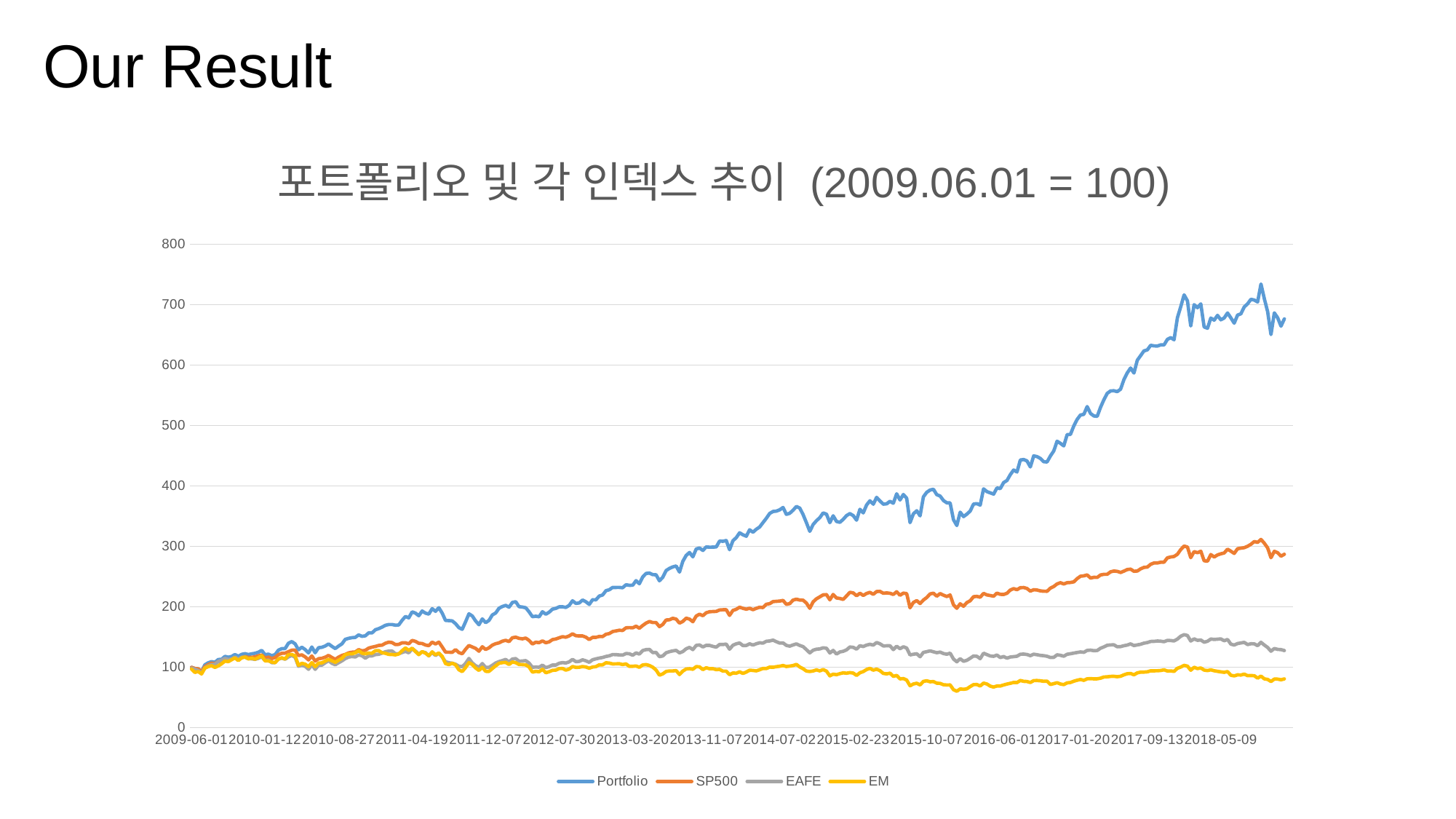

Our Result

### Chart: 포트폴리오 및 각 인덱스 추이 (2009.06.01 = 100)

| Category | Portfolio | SP500 | EAFE | EM |
|---|---|---|---|---|
| 2009-06-01 | 99.58113239318038 | 99.62113239318037 | 98.43685726038667 | 96.80648236415634 |
| 2009-06-10 | 97.5763973279256 | 97.70574615870343 | 96.524064171123 | 91.26335842910008 |
| 2009-06-19 | 97.02236854957734 | 97.19006524942117 | 94.220485396956 | 92.62253969022225 |
| 2009-06-30 | 92.67612364056285 | 92.87518417175332 | 90.55944055944056 | 88.69836352611517 |
| 2009-07-10 | 103.77121804527673 | 100.81035571458642 | 98.78650761003702 | 98.2808060879297 |
| 2009-07-21 | 107.15300060120586 | 104.1359713744475 | 102.11846976552859 | 100.88893194451757 |
| 2009-07-30 | 109.1498339957932 | 106.65123131972217 | 104.09296585767173 | 102.31344344207304 |
| 2009-08-10 | 107.98602577567796 | 105.55672490002105 | 104.6277252159605 | 99.51990232420073 |
| 2009-08-19 | 112.58056051746378 | 109.16649126499685 | 109.15261209378855 | 101.89600215759366 |
| 2009-08-28 | 112.89368490147778 | 109.51378657124816 | 111.47675853558204 | 105.52442740175962 |
| 2009-09-09 | 117.81358262171833 | 113.23931803830772 | 114.35623200329078 | 110.06660106394145 |
| 2009-09-18 | 116.3649573210507 | 111.89223321406018 | 112.4228712464006 | 109.03905851088646 |
| 2009-09-29 | 117.66461993015473 | 113.18669753736054 | 113.47182229535166 | 112.27055482459683 |
| 2009-10-09 | 120.83642699101222 | 115.37571037676277 | 116.63924310983128 | 115.36635099228337 |
| 2009-10-20 | 117.84516384166979 | 112.56577562618394 | 113.41011929247217 | 110.77043190936318 |
| 2009-10-29 | 121.05926067676272 | 115.68090928225635 | 116.3101604278074 | 115.35106275942199 |
| 2009-11-09 | 122.30326457936198 | 117.4700063144601 | 116.65981077745775 | 116.68235658304602 |
| 2009-11-18 | 120.80800472089847 | 116.08082508945483 | 113.92431098313443 | 113.60115911157861 |
| 2009-11-30 | 121.950707721525 | 116.13344559040202 | 113.7597696421225 | 114.82148406297252 |
| 2009-12-09 | 122.81918242175192 | 117.00694590612504 | 112.79308926367742 | 113.11452443864685 |
| 2009-12-18 | 124.65907077631691 | 118.80656703851821 | 114.50020567667617 | 115.84940172197972 |
| 2009-12-30 | 127.6793888659848 | 120.03788676068197 | 117.31797614150545 | 118.74427126052991 |
| 2010-01-12 | 120.4942267807146 | 115.35466217638393 | 110.79802550390775 | 110.32035300145168 |
| 2010-01-22 | 121.43879012805922 | 116.53336139760052 | 111.74413821472635 | 110.37602817329194 |
| 2010-02-02 | 118.86777970462485 | 114.11281835403074 | 107.36322501028376 | 108.39135774633831 |
| 2010-02-11 | 120.68387942016955 | 115.90191538623448 | 107.54833401892218 | 107.23765949410574 |
| 2010-02-23 | 128.12815737296395 | 120.62723637129027 | 113.0810366104483 | 113.6012129146351 |
| 2010-03-05 | 130.5361797640064 | 122.94253841296569 | 115.11723570547092 | 115.37623186642627 |
| 2010-03-16 | 130.69627375088493 | 123.14249631656494 | 113.0604689428218 | 113.40157753130406 |
| 2010-03-25 | 139.58854144813523 | 125.64723216165018 | 116.96832579185511 | 120.76464292199688 |
| 2010-04-06 | 142.26443685150932 | 128.0572511050305 | 119.29247223364861 | 120.76464292199688 |
| 2010-04-15 | 138.53465577088164 | 128.09934750578824 | 116.24845742492792 | 118.85753755304756 |
| 2010-04-26 | 128.7822712614495 | 119.13281414439065 | 101.43973673385429 | 102.99562011560475 |
| 2010-05-06 | 132.8728988632055 | 120.27994106503893 | 102.96174413821463 | 106.30171391900987 |
| 2010-05-17 | 129.13432587483564 | 116.94380130498841 | 101.33689839572183 | 104.90228505740184 |
| 2010-05-27 | 123.50451551922282 | 111.89223321406017 | 96.38009049773746 | 100.73547394937836 |
| 2010-06-09 | 133.30158632756732 | 118.51189223321403 | 104.09296585767163 | 107.44780763438203 |
| 2010-06-18 | 123.74278893066737 | 110.06103978109869 | 96.31838749485797 | 100.72695727662857 |
| 2010-06-29 | 132.1910655884107 | 113.9865291517575 | 102.96174413821461 | 106.78695308026315 |
| 2010-07-09 | 132.80945761452162 | 114.56535466217636 | 103.33196215549147 | 107.06670931962012 |
| 2010-07-20 | 134.95233809113168 | 116.45969269627446 | 107.09584533113934 | 109.9772606409302 |
| 2010-07-29 | 138.3665012231498 | 119.33277204798989 | 110.67461949814881 | 112.83718940464232 |
| 2010-08-09 | 134.36968007507457 | 115.93348768680276 | 106.27313862607971 | 110.5510524268348 |
| 2010-08-18 | 130.72981329036554 | 112.83940223110923 | 103.90785684903324 | 107.9026325489877 |
| 2010-08-27 | 134.88210475273684 | 116.57545779835822 | 107.28095433977778 | 111.45402806949275 |
| 2010-09-08 | 138.40455729712994 | 119.38539254893703 | 110.30440148087197 | 114.43857108055866 |
| 2010-09-17 | 145.96427727409858 | 121.0271521784887 | 114.08473879062105 | 120.50938235733933 |
| 2010-10-01 | 147.6234377595881 | 123.56346032414224 | 116.57754010695176 | 122.02851823578438 |
| 2010-10-12 | 148.71817441895405 | 124.73163544516939 | 117.52365281777035 | 121.94889980283367 |
| 2010-10-21 | 149.16060471388087 | 125.15259945274674 | 116.82435211846965 | 123.64880940763405 |
| 2010-11-01 | 153.31042080530804 | 128.92022732056404 | 120.15631427396121 | 127.25298040848118 |
| 2010-11-10 | 150.93379640441597 | 126.9732687855188 | 118.81941587823928 | 123.09420745167851 |
| 2010-11-19 | 151.81167690411624 | 127.76257629972633 | 114.76758535582051 | 121.90508507425537 |
| 2010-12-01 | 156.6841787792893 | 131.47758366659644 | 118.5314685314684 | 123.27877405609665 |
| 2010-12-10 | 156.6016878081225 | 133.05619869501152 | 118.55203619909489 | 123.04016997727838 |
| 2010-12-21 | 161.77089061708352 | 134.2033256156598 | 120.73220896750294 | 127.13298228421488 |
| 2011-01-03 | 163.69787217825214 | 135.8556093454009 | 121.20526532291223 | 127.42305961363333 |
| 2011-01-12 | 166.19444945506075 | 136.40286255525146 | 123.13862607980238 | 123.70312506655229 |
| 2011-01-24 | 169.15938674774333 | 139.4022311092401 | 125.42163718634288 | 122.95256379440237 |
| 2011-02-07 | 170.48346256811251 | 141.34918964428533 | 126.49115590292043 | 121.10304844628511 |
| 2011-02-16 | 170.50272858542712 | 140.6230267312144 | 126.59399424105287 | 120.89146854072271 |
| 2011-02-28 | 169.40760136347157 | 137.27636287097445 | 122.04853969559835 | 120.28117359418263 |
| 2011-03-10 | 169.76842241101224 | 137.62365817722576 | 122.05882352941158 | 121.68366029751519 |
| 2011-03-21 | 177.45799927411275 | 140.18101452325814 | 124.16700946112694 | 127.11213861441472 |
| 2011-03-30 | 183.79297400674892 | 140.2862555251525 | 126.03866721513764 | 131.6591155952261 |
| 2011-04-08 | 181.54096545232505 | 138.62344769522196 | 123.69395310571764 | 127.72992694646088 |
| 2011-04-19 | 191.4357691393571 | 144.1170279941064 | 130.5224187577127 | 131.33216634620499 |
| 2011-04-29 | 189.37410068698188 | 142.6226057672068 | 126.63512957630587 | 125.77443656336578 |
| 2011-05-12 | 185.03631587038404 | 139.4127552094295 | 121.51378033730958 | 120.64412758660018 |
| 2011-05-23 | 192.8869061229404 | 139.08650810355704 | 125.25709584533097 | 125.70962618824083 |
| 2011-06-02 | 189.29236755482924 | 136.5501999579035 | 123.96133278486204 | 122.9866739964378 |
| 2011-06-14 | 187.7577498944753 | 135.49778993896012 | 118.57260386672135 | 118.9123019531157 |
| 2011-06-23 | 196.712947781875 | 141.3386655440959 | 124.31098313451237 | 125.23584771547499 |
| 2011-07-05 | 192.40119916948137 | 138.29720058934953 | 119.25133689839555 | 120.4498331763139 |
| 2011-07-14 | 198.30601785556215 | 141.38076194485365 | 122.99465240641695 | 123.4439804489617 |
| 2011-07-25 | 189.3162701603169 | 133.28772889917906 | 116.76264911559014 | 117.77154748096977 |
| 2011-08-03 | 177.1775171998741 | 124.79478004630597 | 108.80296174413806 | 105.8117569432246 |
| 2011-08-12 | 177.00205497859048 | 124.72111134497995 | 107.26038667215123 | 104.14501993993481 |
| 2011-08-24 | 176.49812112188644 | 124.41591243948635 | 106.3965446318386 | 106.47550282117012 |
| 2011-09-02 | 171.87679216532007 | 128.97284782151118 | 104.68942821883984 | 103.76961168113051 |
| 2011-09-16 | 165.3004256537001 | 124.0896653336139 | 101.50143973673372 | 95.62378000312798 |
| 2011-09-27 | 162.65477208336392 | 122.15323089875807 | 100.74043603455354 | 92.63225669896865 |
| 2011-10-07 | 175.0591356712705 | 129.50957693117232 | 106.23200329082667 | 99.30781785145354 |
| 2011-10-18 | 188.22278618010273 | 135.8240370448326 | 114.2945290004112 | 107.41315658628918 |
| 2011-10-27 | 184.63272165346547 | 133.28772889917906 | 106.99300699300686 | 104.25850923349012 |
| 2011-11-07 | 176.51763438613395 | 131.00399915807193 | 102.36528177704635 | 98.56783152716862 |
| 2011-11-16 | 170.1509291907147 | 126.33129867396333 | 99.60921431509652 | 94.50317868068744 |
| 2011-11-28 | 179.8078287600452 | 133.7613134077036 | 105.9029206088028 | 99.69695817350565 |
| 2011-12-07 | 173.62442002473793 | 129.2149021258682 | 99.41382147264484 | 93.02746550251688 |
| 2011-12-16 | 177.1892328358417 | 131.9195958745527 | 99.55779514603027 | 92.92818325544907 |
| 2011-12-28 | 186.29229657981 | 136.38181435487263 | 103.02344714109402 | 97.58660351190603 |
| 2012-01-10 | 189.55289909990915 | 138.82340559882127 | 106.8078979843684 | 102.11926305636915 |
| 2012-01-20 | 197.44132302081732 | 140.1494422226899 | 109.15261209378838 | 106.33085453552431 |
| 2012-02-02 | 200.31663343984806 | 142.9383287728899 | 110.81859317153416 | 107.44011829371907 |
| 2012-02-13 | 202.18333314592286 | 144.32750999789513 | 112.75195392842433 | 107.77164780159681 |
| 2012-02-23 | 199.1833771261476 | 142.24373816038727 | 108.47387906211418 | 104.35335122588292 |
| 2012-03-06 | 207.05410557241615 | 148.62134287518415 | 113.38955162484557 | 108.45514244420886 |
| 2012-03-15 | 208.22367771031205 | 149.50536729109658 | 114.10941999177274 | 107.25022332645737 |
| 2012-03-26 | 200.0462219596339 | 147.62155335718793 | 109.70793911970365 | 104.36145584330532 |
| 2012-04-04 | 199.38968823555777 | 146.84276994316983 | 110.11929247223345 | 104.16468665953289 |
| 2012-04-17 | 198.26467550534403 | 148.03199326457585 | 110.7363225010282 | 103.72090811281772 |
| 2012-04-26 | 191.41738790147133 | 144.16964849505365 | 106.62278897572997 | 100.16621358753144 |
| 2012-05-08 | 183.459997033877 | 138.23405598821296 | 99.67091731797598 | 91.65275054689131 |
| 2012-05-17 | 184.27802570162535 | 141.18080404125445 | 100.18510900863826 | 92.97235821183347 |
| 2012-05-29 | 183.33890147463188 | 140.51778572932014 | 99.77375565610843 | 92.31054601259288 |
| 2012-06-08 | 191.63772017391986 | 143.41191328141443 | 103.20855614973246 | 96.42615473909892 |
| 2012-06-19 | 187.510895319204 | 140.38097242685745 | 99.1772932949402 | 90.68742175088992 |
| 2012-06-28 | 190.9015146689869 | 141.74910545148387 | 100.78157136980651 | 92.42045363251688 |
| 2012-07-10 | 195.94949614973393 | 145.53778151968 | 103.51707116412983 | 94.69763319986984 |
| 2012-07-19 | 197.21721528353413 | 146.53757103767626 | 103.47593582887686 | 95.02293041315183 |
| 2012-07-30 | 199.78696523008523 | 148.50557777310038 | 106.43767996709157 | 97.54149706021828 |
| 2012-08-08 | 199.9031752255654 | 150.315723005683 | 107.44549568078963 | 97.73440978617175 |
| 2012-08-20 | 198.80151460719634 | 149.54746369185432 | 106.78733031674192 | 95.0533540948061 |
| 2012-08-29 | 202.18503061628218 | 151.65228372974107 | 108.6795557383791 | 96.83027372519254 |
| 2012-09-10 | 209.7727547255262 | 155.11471269206478 | 112.83422459893029 | 101.01016390984789 |
| 2012-09-19 | 205.4333293970988 | 151.9680067354241 | 109.00863842040295 | 99.53137022163354 |
| 2012-09-28 | 206.18102919409313 | 151.56809092822562 | 109.48169477581223 | 99.71168067493359 |
| 2012-10-11 | 211.03338719393497 | 151.56809092822562 | 112.1349238996296 | 100.90155753262968 |
| 2012-10-22 | 208.13558609143652 | 149.54746369185432 | 110.41752365281758 | 100.17390206965399 |
| 2012-11-02 | 203.74152366045234 | 145.56935382024835 | 107.98025503907837 | 98.15961566217199 |
| 2012-11-13 | 211.51571808469615 | 149.26331298673963 | 112.17605923488257 | 100.16383553516853 |
| 2012-11-23 | 211.38637181619922 | 149.23174068617132 | 113.68778280542966 | 100.78576323700493 |
| 2012-12-04 | 217.65000331787272 | 150.76825931382865 | 114.9321266968324 | 103.81913701870862 |
| 2012-12-13 | 219.36722601047825 | 150.55777731004 | 115.91937474290397 | 103.79509367989002 |
| 2012-12-24 | 226.5281485368473 | 154.38854977899388 | 117.6881941587822 | 107.21231176968706 |
| 2013-01-07 | 228.04346280216552 | 155.483056198695 | 118.75771287535973 | 106.68143829254704 |
| 2013-01-16 | 231.83332082299387 | 158.82972005893492 | 120.81447963800885 | 105.27037251809602 |
| 2013-01-28 | 231.87884157310302 | 159.92422647863606 | 120.60880296174393 | 105.43815316646277 |
| 2013-02-06 | 231.92378129759004 | 160.96611239738996 | 120.17688194158761 | 105.6059338148295 |
| 2013-02-15 | 231.3457838673513 | 160.62934119132808 | 119.86836692719025 | 104.194935390213 |
| 2013-02-27 | 236.26487482053517 | 165.03893917070084 | 122.50102838338113 | 105.33445621471296 |
| 2013-03-11 | 235.42512693805514 | 165.3967585771416 | 122.15137803373078 | 101.19650393178789 |
| 2013-03-20 | 235.53593300653796 | 165.05998737107973 | 119.64212258329886 | 101.38545509724786 |
| 2013-04-01 | 243.1250773086082 | 167.83834982109025 | 123.58083093377189 | 101.82683194612396 |
| 2013-04-10 | 237.98177757934332 | 164.35487265838765 | 121.55491567256252 | 99.73600722676912 |
| 2013-04-19 | 249.25120130500954 | 168.85918753946532 | 127.39613327848598 | 103.53744894365914 |
| 2013-04-30 | 255.0235453301462 | 172.8372974110713 | 128.9387083504728 | 104.20282616891103 |
| 2013-05-10 | 255.6586308434068 | 175.53146705956635 | 129.35006170300264 | 102.72322365580499 |
| 2013-05-22 | 253.07320304089066 | 173.82656282887808 | 124.02303578774143 | 99.89778220150755 |
| 2013-06-03 | 252.81875392372294 | 173.72132182698374 | 124.3521184697653 | 95.22054502782655 |
| 2013-06-13 | 242.86953417201994 | 166.9543254051778 | 117.29740847387885 | 86.67277986707487 |
| 2013-06-24 | 248.6923726708361 | 170.6167122711008 | 118.40806252570935 | 88.81768900162461 |
| 2013-07-03 | 259.79303340984285 | 178.01515470427276 | 123.77622377622353 | 92.79123075665409 |
| 2013-07-15 | 263.41007940644033 | 178.35192591033464 | 125.58617852735476 | 93.60949557814133 |
| 2013-07-24 | 265.85720477204694 | 180.86718585560934 | 126.8408062525707 | 93.65664213849297 |
| 2013-08-02 | 267.3954906847438 | 179.5201010313618 | 127.66351295763033 | 94.26586723121272 |
| 2013-08-13 | 257.27178266155283 | 172.79520101031358 | 123.5705470999586 | 87.66687799792075 |
| 2013-08-27 | 274.9560960909577 | 175.63670806146067 | 125.73015220074018 | 93.41264961404464 |
| 2013-09-06 | 284.7939244563267 | 181.00399915807193 | 130.3167420814477 | 96.91028193164252 |
| 2013-09-17 | 289.6737532836335 | 179.52010103136178 | 132.6408885232412 | 97.35162789441844 |
| 2013-09-26 | 282.493498662963 | 175.1420753525573 | 128.9592760180993 | 96.48052505715279 |
| 2013-10-08 | 295.4814361537283 | 184.51904862134282 | 135.91114767585327 | 100.84463756464459 |
| 2013-10-18 | 297.10794341027037 | 187.58156177646805 | 136.7544220485394 | 100.43784570336608 |
| 2013-10-29 | 293.10522731916114 | 185.12944643232996 | 133.36075689016837 | 95.84814051183044 |
| 2013-11-07 | 298.9574411462758 | 189.98105661965897 | 136.11682435211821 | 98.94001601221206 |
| 2013-11-18 | 298.43195726445674 | 191.68596085034724 | 135.97285067873275 | 97.27606774673951 |
| 2013-11-27 | 298.5836791602874 | 191.94906335508307 | 134.30686960098697 | 97.46135549482854 |
| 2013-12-09 | 298.9226229580178 | 192.2437381603872 | 133.0728095433975 | 95.80946811356026 |
| 2013-12-18 | 308.6466636653743 | 194.56956430225208 | 137.49485808309308 | 96.22522761839248 |
| 2013-12-30 | 308.24593087296097 | 194.93790780888224 | 137.41258741258713 | 93.33393073688629 |
| 2014-01-10 | 309.5065649162211 | 195.10629341191319 | 138.07075277663483 | 93.31074794236643 |
| 2014-01-22 | 294.32397154887536 | 185.61355504104392 | 129.6380090497735 | 87.39564506170929 |
| 2014-02-04 | 309.1073140956496 | 193.75920858766568 | 136.24023035787715 | 90.34006189380362 |
| 2014-02-13 | 314.25738540105436 | 195.69564302252147 | 138.60551213492363 | 89.87654182251678 |
| 2014-02-25 | 322.28254190785276 | 199.20016838560295 | 139.92184286301907 | 92.23403292702947 |
| 2014-03-06 | 319.05475829582184 | 197.284782151126 | 135.6232003290824 | 89.48148653661644 |
| 2014-03-17 | 316.59541219072565 | 195.84298042517355 | 135.80830933772083 | 91.79140962264941 |
| 2014-03-26 | 327.26078956771914 | 197.3900231530203 | 138.54380913204415 | 94.90298283019683 |
| 2014-04-04 | 323.2912536830662 | 195.0747211113449 | 136.48704236939503 | 94.46436529826452 |
| 2014-04-15 | 328.13159995362537 | 197.27425805093654 | 138.62607980255012 | 93.79325638262277 |
| 2014-04-25 | 331.8940133523814 | 199.12649968427692 | 140.3126285479224 | 95.59610609684904 |
| 2014-05-09 | 339.1645177392578 | 198.56872237423693 | 139.69559851912769 | 97.77333603143332 |
| 2014-05-20 | 346.36754915268676 | 204.03073037255305 | 142.76018099547485 | 97.68142220202655 |
| 2014-05-30 | 354.3484924245027 | 204.93580298884433 | 143.29494035376365 | 100.01197230732842 |
| 2014-06-12 | 357.60985654314567 | 208.48242475268353 | 144.71410941999153 | 99.73588680751521 |
| 2014-06-23 | 358.1708400818602 | 208.89286466007144 | 142.08144796380066 | 100.71279868285079 |
| 2014-07-02 | 360.36180129816046 | 209.27173226689106 | 139.79843685726016 | 101.4642168055128 |
| 2014-07-14 | 364.1754443284123 | 210.37676278678165 | 140.00411353352504 | 102.66564743346012 |
| 2014-07-23 | 352.8075593579695 | 203.89391707009042 | 136.01398601398577 | 101.03455453279236 |
| 2014-08-01 | 354.5967347388895 | 205.0094716901704 | 134.67708761826387 | 101.62726626967245 |
| 2014-08-12 | 359.7097077300014 | 210.9661123973899 | 136.71328671328646 | 102.60379642600672 |
| 2014-08-22 | 365.87782491942295 | 212.4289623237212 | 138.44097079391173 | 104.47218499629162 |
| 2014-09-03 | 363.2481811457118 | 210.98716059776876 | 135.78774167009436 | 100.20168462763755 |
| 2014-09-12 | 352.53649912236074 | 210.7766785939801 | 133.95721925133665 | 97.30581827209258 |
| 2014-09-23 | 339.02833215811586 | 205.93559250684055 | 128.91814068284634 | 93.43070261649738 |
| 2014-10-02 | 324.70301293290305 | 197.31635445169428 | 123.59111476758515 | 92.7639973074722 |
| 2014-10-15 | 336.0394493589875 | 208.0404125447273 | 127.99259563965424 | 93.62334199242683 |
| 2014-10-24 | 342.2865062818686 | 213.03936013470837 | 129.65857671740005 | 95.45821628577745 |
| 2014-11-04 | 347.32370969161946 | 216.25973479267512 | 130.13163307280934 | 93.73950387576589 |
| 2014-11-13 | 355.2036480453676 | 219.6169227531045 | 131.94158782394058 | 95.9443532185316 |
| 2014-11-24 | 353.127769266405 | 220.00631446011354 | 131.26285479226635 | 93.29745089585238 |
| 2014-12-04 | 339.08438210960725 | 211.3449800042095 | 123.34430275606728 | 85.47122916153504 |
| 2014-12-15 | 350.4538392693001 | 220.2588928646599 | 127.68408062525691 | 88.35596509846233 |
| 2014-12-24 | 341.05373260024044 | 214.43906545990302 | 121.61661867544204 | 87.51209036726897 |
| 2015-01-07 | 339.6452221948712 | 213.63923384550606 | 125.03085150143956 | 89.1741331065815 |
| 2015-01-16 | 344.588216984147 | 212.08166701746987 | 126.20320855614955 | 90.57442482784634 |
| 2015-01-28 | 350.7490679337236 | 217.79625342033242 | 128.54792266556953 | 89.89204593662701 |
| 2015-02-06 | 354.1336995472763 | 223.81603872868857 | 133.27848621966248 | 90.87447266817485 |
| 2015-02-23 | 350.73517712571936 | 222.80572511050295 | 132.74372686137374 | 90.12344396843787 |
| 2015-03-04 | 343.2392352987962 | 218.13302462639436 | 129.76141505553252 | 86.28790314158267 |
| 2015-03-13 | 361.2201318240912 | 222.2374237002735 | 135.43809132044404 | 90.69209244960201 |
| 2015-03-24 | 355.24261517108624 | 218.64870553567658 | 134.08062525709565 | 92.62732623611147 |
| 2015-04-02 | 368.35544359836064 | 221.87960429383278 | 136.42533936651563 | 96.04514910984001 |
| 2015-04-14 | 375.3238477038659 | 223.75289412755197 | 137.82394076511704 | 97.95769842834677 |
| 2015-04-23 | 369.6306257336187 | 220.44832666806974 | 136.46647470176862 | 94.95356990848713 |
| 2015-05-06 | 380.9036913079426 | 225.12102715217833 | 140.72398190045232 | 96.62598504476638 |
| 2015-05-15 | 375.01424772985837 | 225.38412965691418 | 138.6466474701767 | 94.14545108117362 |
| 2015-05-27 | 369.66349345139736 | 222.25847190065235 | 134.98560263266128 | 89.5449752866311 |
| 2015-06-05 | 370.2496097620032 | 222.7952010103135 | 135.29411764705867 | 88.84751442384578 |
| 2015-06-16 | 374.475664855538 | 222.17427909913692 | 135.27354997943218 | 89.97160850363149 |
| 2015-06-25 | 371.1506984250777 | 220.29046516522826 | 128.97984368572588 | 84.7277919933122 |
| 2015-07-07 | 386.81172500065884 | 224.74215954535876 | 134.512546277252 | 86.29965517896498 |
| 2015-07-16 | 376.58594814018954 | 218.89075984003358 | 130.44014808720675 | 80.48463440920524 |
| 2015-07-27 | 385.7043278544715 | 222.46895390444104 | 133.68983957219234 | 81.09969165905726 |
| 2015-08-05 | 379.5004220887508 | 221.66912229004407 | 131.63307280954322 | 78.56603959765694 |
| 2015-08-14 | 339.0797407838778 | 198.14775836665953 | 120.11517893870818 | 69.12919814535324 |
| 2015-08-25 | 353.6776153543866 | 207.01957482635223 | 121.26696832579171 | 72.07131010988535 |
| 2015-09-03 | 358.7682212778003 | 210.08208798147746 | 122.15137803373082 | 73.35333756514567 |
| 2015-09-15 | 350.429227119102 | 205.28309829509564 | 117.15343480049347 | 70.50685757339687 |
| 2015-09-24 | 381.8841301208317 | 211.01873289833705 | 124.35211846976537 | 76.39735428288755 |
| 2015-10-07 | 389.3115412380264 | 215.2073247737317 | 125.56561085972834 | 77.35551508074987 |
| 2015-10-19 | 393.1202579895011 | 221.12186908019348 | 126.88194158782376 | 75.72651447859405 |
| 2015-10-28 | 394.35985096236016 | 222.3110924015995 | 125.33936651583693 | 76.06975080484264 |
| 2015-11-06 | 385.4464371629832 | 217.37528941275505 | 123.8173591114766 | 73.36970978184883 |
| 2015-11-17 | 383.2108026005165 | 221.7533150915595 | 124.84574249280115 | 73.04544765847588 |
| 2015-11-27 | 375.7455152534476 | 219.03809724268558 | 122.50102838338115 | 70.85075894278876 |
| 2015-12-08 | 371.8942690520089 | 216.88065670385166 | 121.28753599341817 | 70.4398418426932 |
| 2015-12-17 | 371.82770043193193 | 219.43801304988406 | 123.15919374742889 | 70.52574408884283 |
| 2015-12-29 | 344.0740928341518 | 203.14670595664055 | 113.45125462772506 | 62.63642356365025 |
| 2016-01-11 | 334.29319094797523 | 197.45316775415688 | 108.84409707939106 | 60.118598356930875 |
| 2016-01-21 | 356.45715955752087 | 204.79898968638165 | 113.98601398601386 | 63.93060987758171 |
| 2016-02-01 | 349.11582727406244 | 200.66301831193417 | 109.70999588646634 | 63.26933229793371 |
| 2016-02-16 | 353.1701139192449 | 206.79856872237406 | 111.25051419169054 | 64.0820806377293 |
| 2016-02-25 | 358.20507960440193 | 209.829509576931 | 114.64417935006158 | 67.76267204349767 |
| 2016-03-08 | 369.9073580806879 | 216.59650599873694 | 118.46976552858892 | 71.04570844383257 |
| 2016-03-17 | 370.5681911684372 | 217.07009050726145 | 117.85273549979418 | 71.21321969274229 |
| 2016-03-29 | 368.1023406659091 | 215.7124815828245 | 113.94487865076086 | 68.78228991353255 |
| 2016-04-07 | 395.07406641157587 | 222.00589349610593 | 123.03578774166994 | 73.56154715369576 |
| 2016-04-19 | 390.47742319223846 | 219.51168175121015 | 120.69107363224994 | 72.02812752570905 |
| 2016-04-28 | 388.43043637760644 | 218.4487476320773 | 118.42863019333592 | 68.55241515041688 |
| 2016-05-11 | 386.3476019037398 | 217.3647653125656 | 117.87330316742067 | 66.97747608766281 |
| 2016-05-20 | 396.4819516998926 | 222.44790570406212 | 119.97120526532277 | 68.77838103382655 |
| 2016-06-01 | 395.4477446995975 | 220.50094716901688 | 115.83710407239805 | 68.6951646018437 |
| 2016-06-13 | 405.42025262216146 | 220.23784466428103 | 117.48251748251734 | 70.47630027802586 |
| 2016-06-22 | 408.86147568982864 | 222.19532729951567 | 114.8087206910735 | 72.0000023595629 |
| 2016-07-01 | 418.4387221890229 | 227.48894969480085 | 116.74208144796366 | 73.16392752533008 |
| 2016-07-13 | 426.27864515192897 | 229.92001683856006 | 117.31797614150543 | 74.60808622822096 |
| 2016-07-22 | 422.908165835356 | 228.19406440749293 | 117.99670917317961 | 74.4209421992204 |
| 2016-08-02 | 442.82501883332907 | 231.41443906545965 | 121.26696832579171 | 77.86305914304398 |
| 2016-08-11 | 443.5665254218531 | 231.75121027152153 | 121.55491567256259 | 76.45119853070734 |
| 2016-08-23 | 441.2649013374382 | 230.13049884234871 | 120.8350473056354 | 76.16043059280192 |
| 2016-09-01 | 431.296773968008 | 225.71037676278655 | 118.92225421637173 | 74.51166190386532 |
| 2016-09-13 | 449.60633352940005 | 228.12039570616687 | 121.32867132867118 | 77.641904546995 |
| 2016-09-27 | 448.36864254562846 | 227.58366659650576 | 120.48539695598502 | 77.80670561793582 |
| 2016-10-07 | 445.39023073052186 | 226.1629130709322 | 119.43644590703398 | 77.39162583336429 |
| 2016-10-18 | 439.89578564517547 | 225.61565986108164 | 118.90168654874522 | 76.53589318526073 |
| 2016-10-27 | 439.59671068226214 | 225.55251525994504 | 117.95557383792662 | 76.8442569773045 |
| 2016-11-07 | 449.5123978311207 | 230.73037255314648 | 115.98107774578347 | 71.2414912668555 |
| 2016-11-16 | 457.8215114396751 | 233.4561145022098 | 116.18675442204838 | 72.63048897734237 |
| 2016-11-28 | 473.9531105226221 | 237.70785097874105 | 120.36199095022609 | 74.25564632738788 |
| 2016-12-07 | 470.46273580759697 | 239.66533361397572 | 119.55985191279294 | 72.03748335032508 |
| 2016-12-16 | 466.22542691674784 | 237.60260997684674 | 118.0378445084326 | 71.08224430906968 |
| 2016-12-28 | 484.7915744061485 | 239.73900231530178 | 121.2875359934182 | 73.89640846637782 |
| 2017-01-10 | 485.236101465244 | 240.05472532098477 | 122.15137803373082 | 74.50511034830845 |
| 2017-01-20 | 499.21244669506984 | 241.13870764049642 | 123.20032908268188 | 76.68942861544969 |
| 2017-02-02 | 510.0589237411987 | 246.47442643653935 | 124.18757712875346 | 78.32963027076185 |
| 2017-02-13 | 517.3269840295133 | 250.44201220795588 | 125.11312217194556 | 79.53655831807713 |
| 2017-02-23 | 518.424403323802 | 251.0734582193219 | 124.49609214315083 | 78.10178118763339 |
| 2017-03-07 | 531.2512234249984 | 252.6625973479264 | 127.66351295763047 | 80.68806362837657 |
| 2017-03-16 | 519.9082928547065 | 247.3689749526412 | 128.13656931303976 | 80.97260591824994 |
| 2017-03-27 | 515.7890001992328 | 248.66343927594156 | 127.21102426984767 | 80.58321601380884 |
| 2017-04-05 | 515.1024341334182 | 248.43190907177402 | 127.45783628136556 | 80.6647161058582 |
| 2017-04-17 | 530.036173851269 | 252.52578404546375 | 131.24228712463994 | 81.67176624450812 |
| 2017-04-26 | 542.5284846024158 | 253.5676699642177 | 133.4430275606745 | 83.66133424072025 |
| 2017-05-11 | 553.1029735230765 | 253.63081456535434 | 136.13739201974485 | 83.94568934617547 |
| 2017-05-22 | 557.1627412918826 | 257.72468953904405 | 136.7544220485396 | 84.6730166184889 |
| 2017-06-01 | 557.4430991477317 | 259.00862976215495 | 136.91896338955152 | 84.75445255656872 |
| 2017-06-13 | 556.0649637244744 | 258.4719006524938 | 133.64870423693947 | 84.1179728983193 |
| 2017-06-22 | 560.0011708688543 | 256.6512313197218 | 133.93665158371033 | 84.82518621838683 |
| 2017-07-03 | 576.0320014080204 | 258.92443696063947 | 135.45865898807065 | 87.29793535021946 |
| 2017-07-13 | 587.047108873751 | 261.5133656072402 | 136.50761003702172 | 89.05346969912698 |
| 2017-07-24 | 595.1274403923231 | 262.1763839191745 | 138.48210612916486 | 89.47878761217717 |
| 2017-08-02 | 586.7670656471637 | 258.598189854767 | 135.6437679967091 | 87.2897678779557 |
| 2017-08-11 | 607.9561923072598 | 259.05072616291267 | 136.77498971616612 | 90.4457644259797 |
| 2017-08-23 | 615.706275312262 | 262.64996842769904 | 137.78280542986417 | 91.70751888984967 |
| 2017-09-01 | 623.4552866670865 | 265.11260787202656 | 139.61332784862188 | 91.78867598621238 |
| 2017-09-13 | 625.0652358055772 | 265.5967164807405 | 140.66227889757295 | 92.15275623472535 |
| 2017-09-22 | 632.6706409740987 | 270.1641759629547 | 142.47223364870416 | 93.9057701881745 |
| 2017-10-11 | 631.784902076735 | 272.4163334034936 | 142.6162073220896 | 93.9057701881745 |
| 2017-10-20 | 631.434558615873 | 272.3742370027358 | 143.21266968325781 | 93.94635176561106 |
| 2017-10-31 | 633.4157459405811 | 273.616080825089 | 142.88358700123396 | 94.37071687360802 |
| 2017-11-09 | 633.284195047786 | 273.66870132603617 | 142.04031262854784 | 95.5137536058213 |
| 2017-11-20 | 642.4694568526394 | 280.87770995579825 | 144.1999177293294 | 93.5247470231404 |
| 2017-11-30 | 645.4141041165993 | 282.27741528099295 | 144.01480872069098 | 93.66654326077567 |
| 2017-12-11 | 641.82834115889 | 283.0877709955794 | 143.31550802139031 | 92.93046040607409 |
| 2017-12-20 | 678.1981374621155 | 286.6975373605552 | 146.38009049773748 | 98.03041965262157 |
| 2018-01-03 | 696.5734482137059 | 294.5800884024411 | 151.17235705470992 | 100.08963266895618 |
| 2018-01-12 | 716.1394943135347 | 300.34729530625077 | 153.7433155080213 | 102.95663019096277 |
| 2018-01-23 | 706.285263129451 | 298.6634392759414 | 152.3035787741669 | 101.66813839477075 |
| 2018-02-01 | 664.664441752695 | 281.1829088612919 | 143.2332373508843 | 94.78963656063885 |
| 2018-02-12 | 699.9627050719808 | 291.22290044201173 | 146.7297408473878 | 99.68926178109022 |
| 2018-02-23 | 694.952558604853 | 289.2548937065876 | 144.34389140271483 | 97.60131420374502 |
| 2018-03-07 | 701.2573622895101 | 291.8332982529989 | 144.94035376388305 | 98.6128295511116 |
| 2018-03-16 | 663.0942942991675 | 276.06819616922706 | 141.19703825586168 | 95.1272508924567 |
| 2018-03-27 | 660.9332014399246 | 275.27888865501956 | 142.7396133278485 | 94.21800571612692 |
| 2018-04-06 | 677.8033785536811 | 286.329193853925 | 146.48292883586987 | 95.50109190333586 |
| 2018-04-17 | 674.2834643333555 | 282.2037465796669 | 145.82476347182217 | 93.95583259214713 |
| 2018-04-26 | 682.2867048825717 | 285.6661755419907 | 146.27725215960496 | 93.026576883861 |
| 2018-05-09 | 674.8768453545122 | 287.5289412755204 | 146.70917317976128 | 92.13810946843016 |
| 2018-05-18 | 677.9169307525846 | 288.9391707009046 | 143.6445907034141 | 91.4124538261498 |
| 2018-05-30 | 686.1629574644642 | 295.21153441380704 | 145.7424928013162 | 92.63575884173825 |
| 2018-06-11 | 678.0853485992152 | 291.8543464533777 | 137.98848210612903 | 86.54102062486751 |
| 2018-06-21 | 669.2561355181297 | 288.1709113870758 | 136.48704236939517 | 85.39117489628536 |
| 2018-07-02 | 682.6715229581637 | 295.87455272574135 | 138.99629781982708 | 87.18396085942052 |
| 2018-07-12 | 684.8266805813136 | 296.9269627446847 | 140.00411353352513 | 86.88449683082165 |
| 2018-07-23 | 696.2565899942254 | 297.7057461587028 | 140.95022624434372 | 88.42832842093296 |
| 2018-08-01 | 701.3683656815002 | 300.01052410018883 | 137.26861373920178 | 85.82809741619609 |
| 2018-08-10 | 708.8378809580806 | 303.32561565986055 | 138.6466474701767 | 86.00657543762534 |
| 2018-08-22 | 707.6056218755139 | 307.76678593980154 | 138.5026737967913 | 85.78742502534509 |
| 2018-08-31 | 704.3705933776592 | 306.48284571669063 | 135.52036199095008 | 81.75085930744137 |
| 2018-09-11 | 734.1355555093314 | 311.26078720269356 | 141.09419991772916 | 85.17060243440848 |
| 2018-09-20 | 710.184971603486 | 305.1252367922537 | 136.5898807075276 | 80.60342272502174 |
| 2018-10-05 | 688.4068890516736 | 297.368974952641 | 132.4969148498559 | 79.64480917427817 |
| 2018-10-17 | 650.4660021428152 | 281.0987160597764 | 126.34718222953505 | 76.16408180152074 |
| 2018-10-26 | 686.3932226307583 | 291.6859608503468 | 130.83093377211011 | 80.24629763963453 |
| 2018-11-06 | 678.1434796450922 | 289.37065880867135 | 129.35006170300275 | 80.16766334503421 |
| 2018-11-15 | 664.3320429426017 | 283.5929278046723 | 128.9798436857259 | 78.99195065864171 |
| 2018-11-26 | 676.447524041335 | 286.813302462639 | 127.41670094611258 | 80.51324858697734 |
| 2018-12-05 | None | None | None | None |